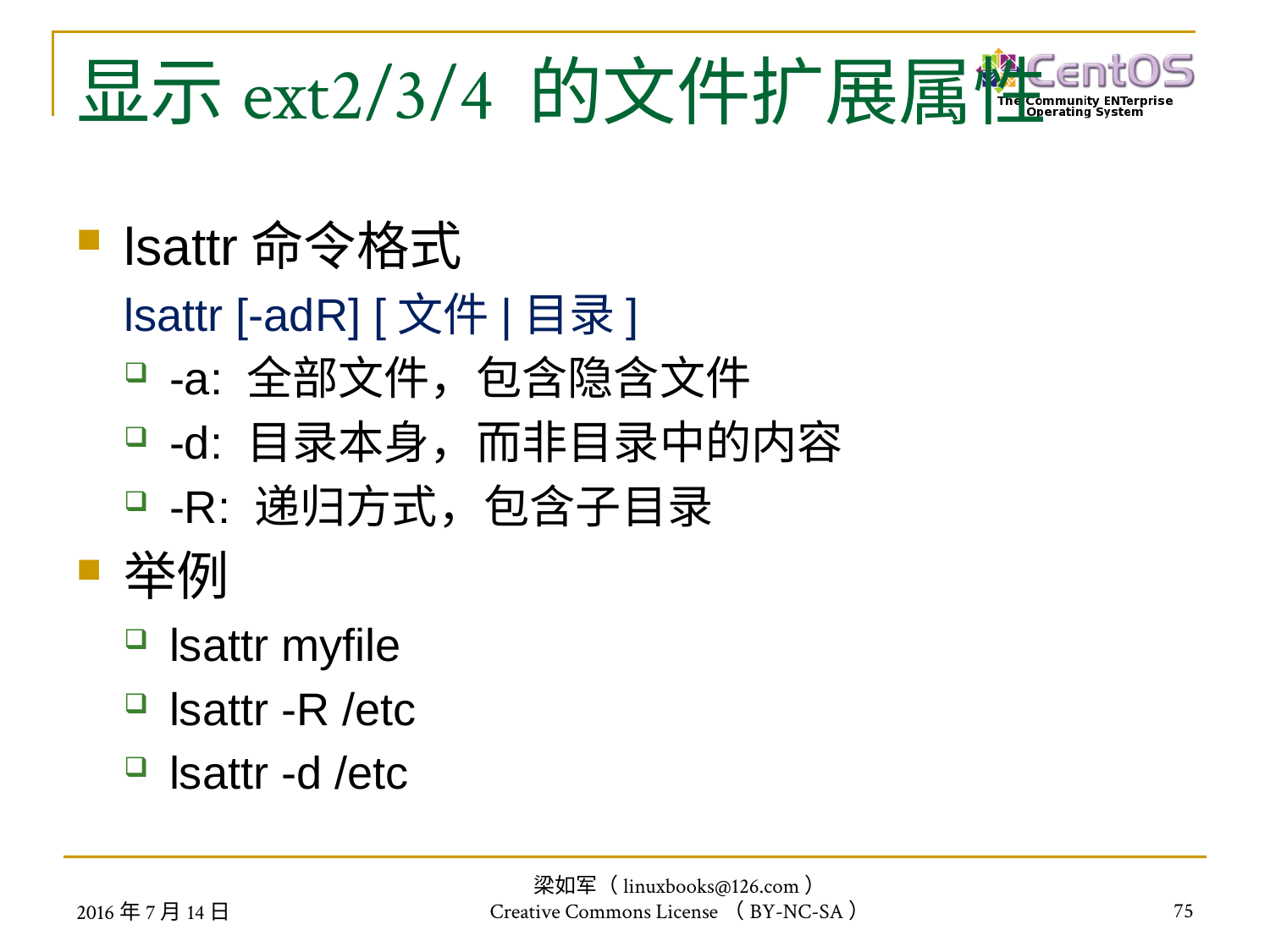

# 显示ext2/3/4 的文件扩展属性
lsattr命令格式
lsattr [-adR] [文件|目录]
-a: 全部文件，包含隐含文件
-d: 目录本身，而非目录中的内容
-R: 递归方式，包含子目录
举例
lsattr myfile
lsattr -R /etc
lsattr -d /etc
梁如军（linuxbooks@126.com）
Creative Commons License（BY-NC-SA）
2016年7月14日
75